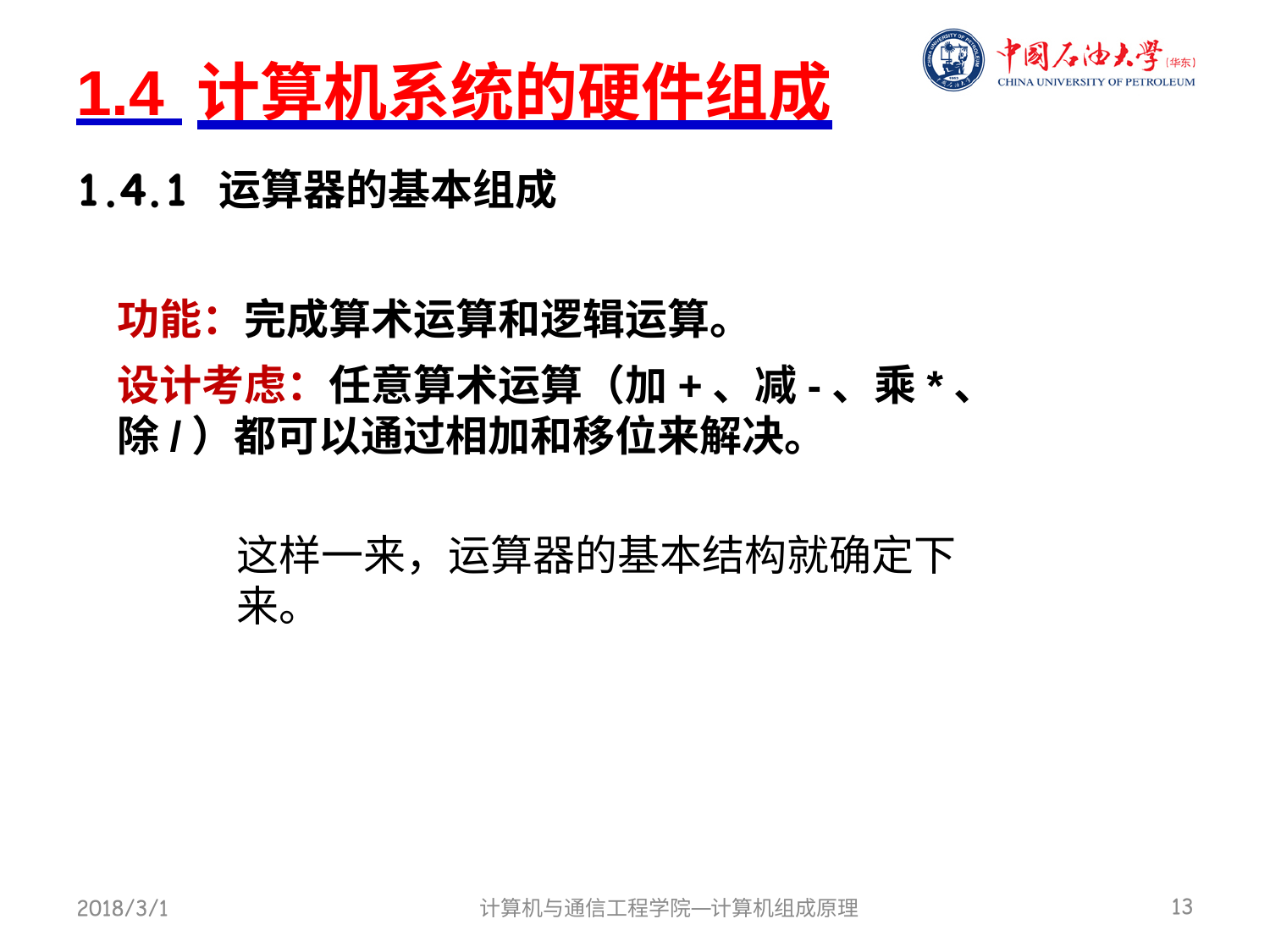

# 1.4 计算机系统的硬件组成
1.4.1 运算器的基本组成
功能：完成算术运算和逻辑运算。
设计考虑：任意算术运算（加+、减-、乘*、除/）都可以通过相加和移位来解决。
这样一来，运算器的基本结构就确定下来。
2018/3/1
计算机与通信工程学院—计算机组成原理
13